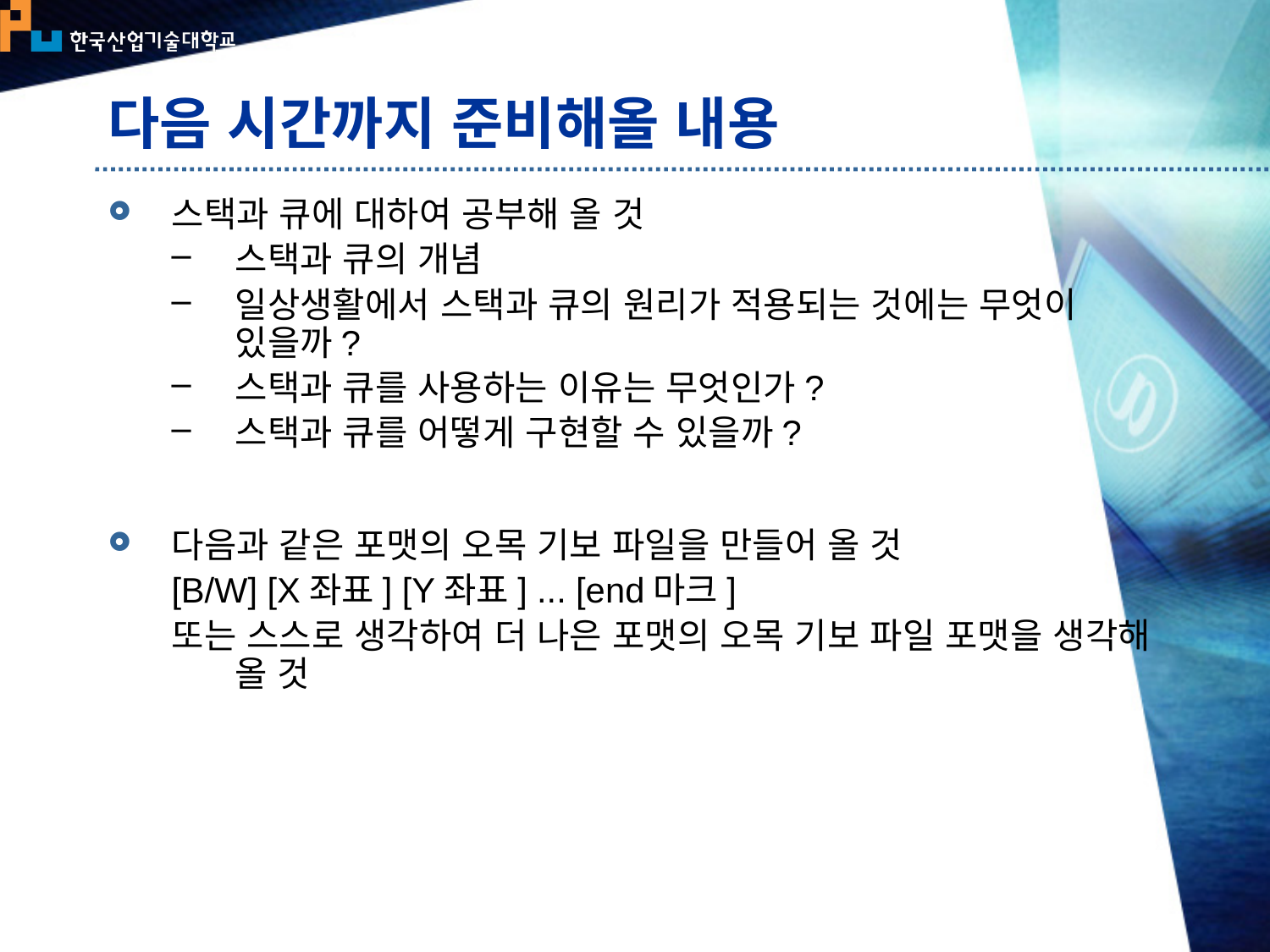

# 다음 시간까지 준비해올 내용
스택과 큐에 대하여 공부해 올 것
스택과 큐의 개념
일상생활에서 스택과 큐의 원리가 적용되는 것에는 무엇이 있을까?
스택과 큐를 사용하는 이유는 무엇인가?
스택과 큐를 어떻게 구현할 수 있을까?

다음과 같은 포맷의 오목 기보 파일을 만들어 올 것
[B/W] [X좌표] [Y좌표] ... [end마크]
또는 스스로 생각하여 더 나은 포맷의 오목 기보 파일 포맷을 생각해 올 것